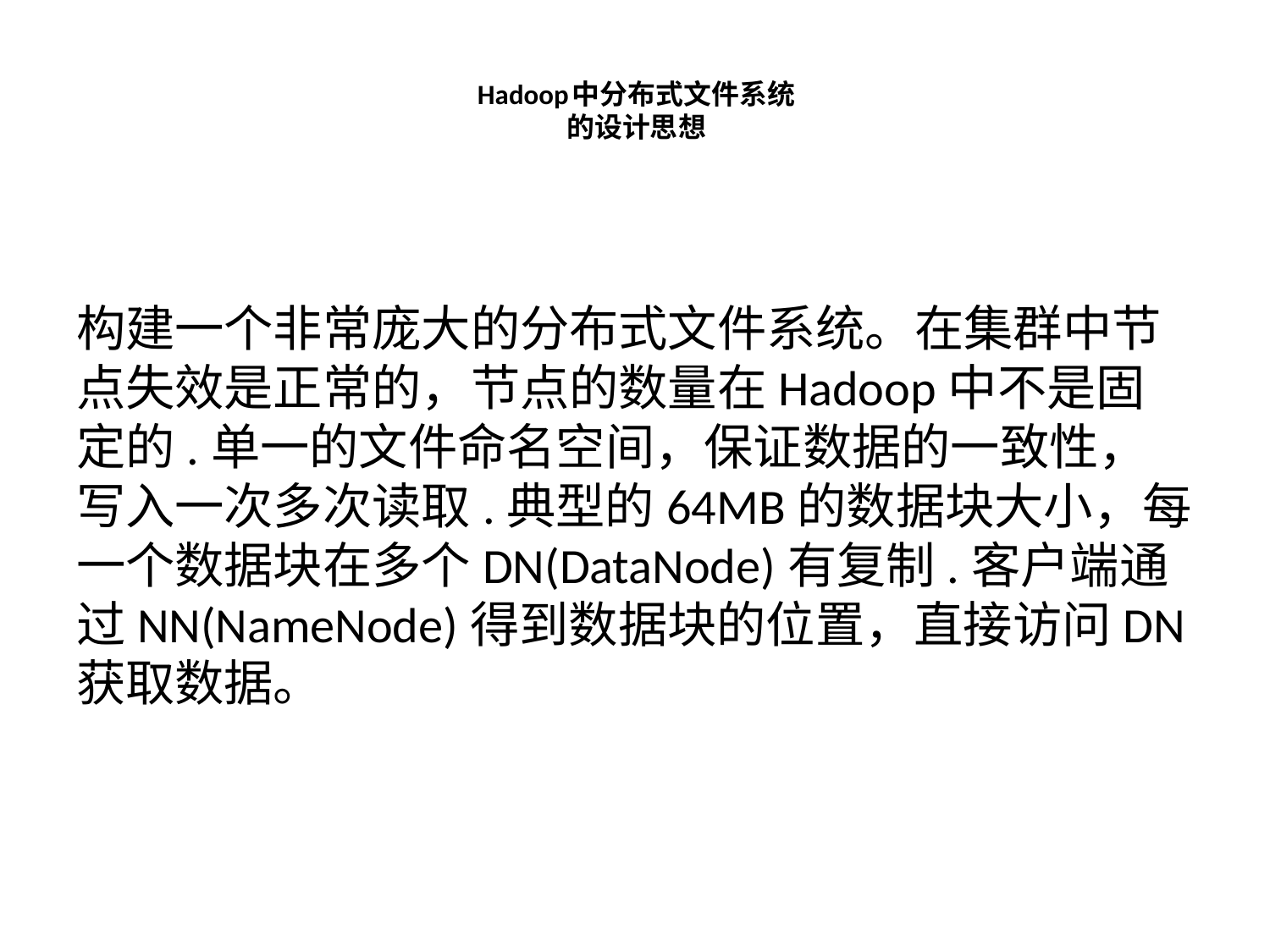

# Hadoop中分布式文件系统 的设计思想

构建一个非常庞大的分布式文件系统。在集群中节点失效是正常的，节点的数量在Hadoop中不是固定的.单一的文件命名空间，保证数据的一致性，写入一次多次读取.典型的64MB的数据块大小，每一个数据块在多个DN(DataNode)有复制.客户端通过NN(NameNode)得到数据块的位置，直接访问DN获取数据。